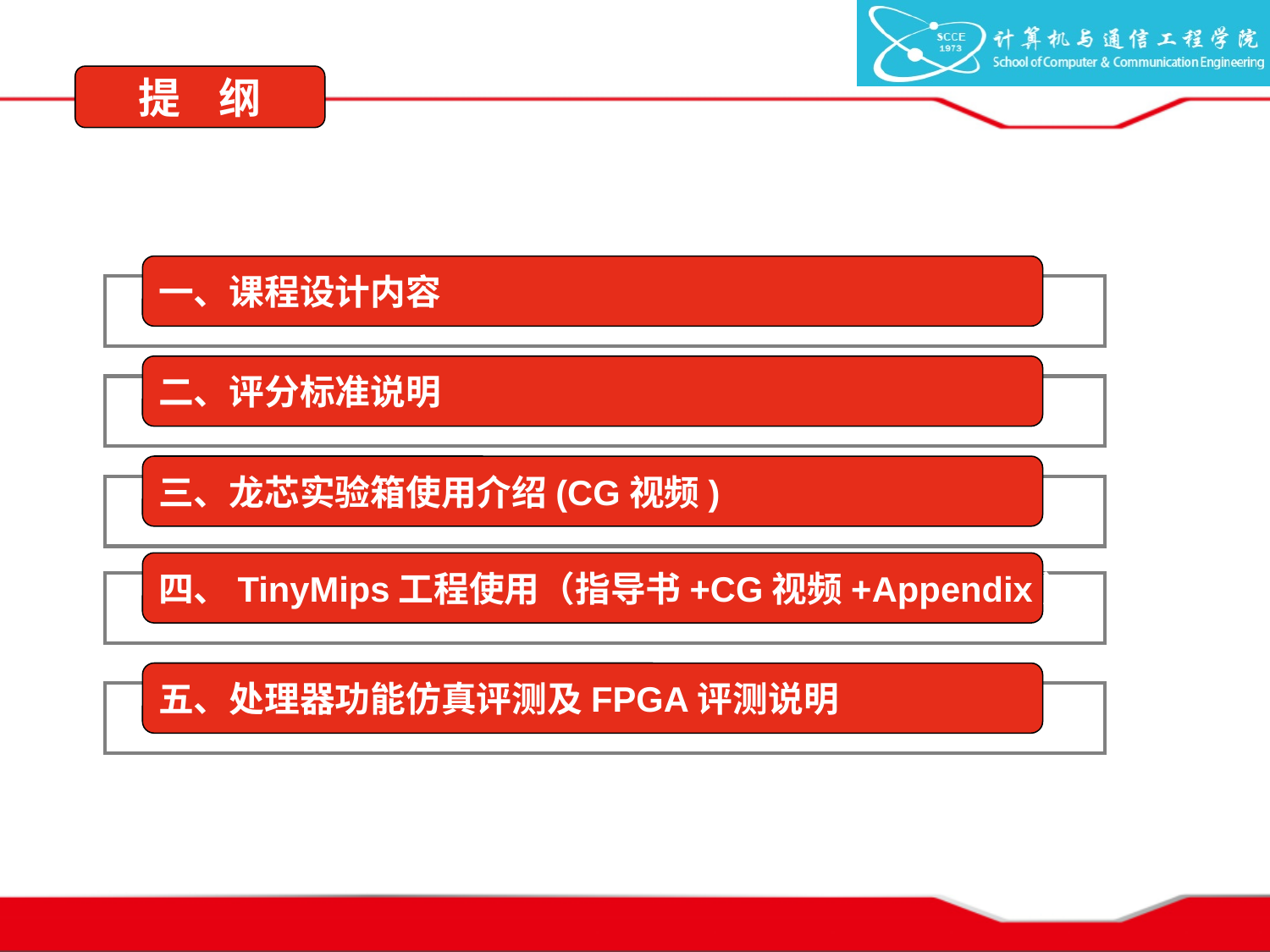

提    纲
一、课程设计内容

二、评分标准说明

三、龙芯实验箱使用介绍(CG视频)

四、TinyMips工程使用（指导书+CG视频+Appendix）

五、处理器功能仿真评测及FPGA评测说明

2